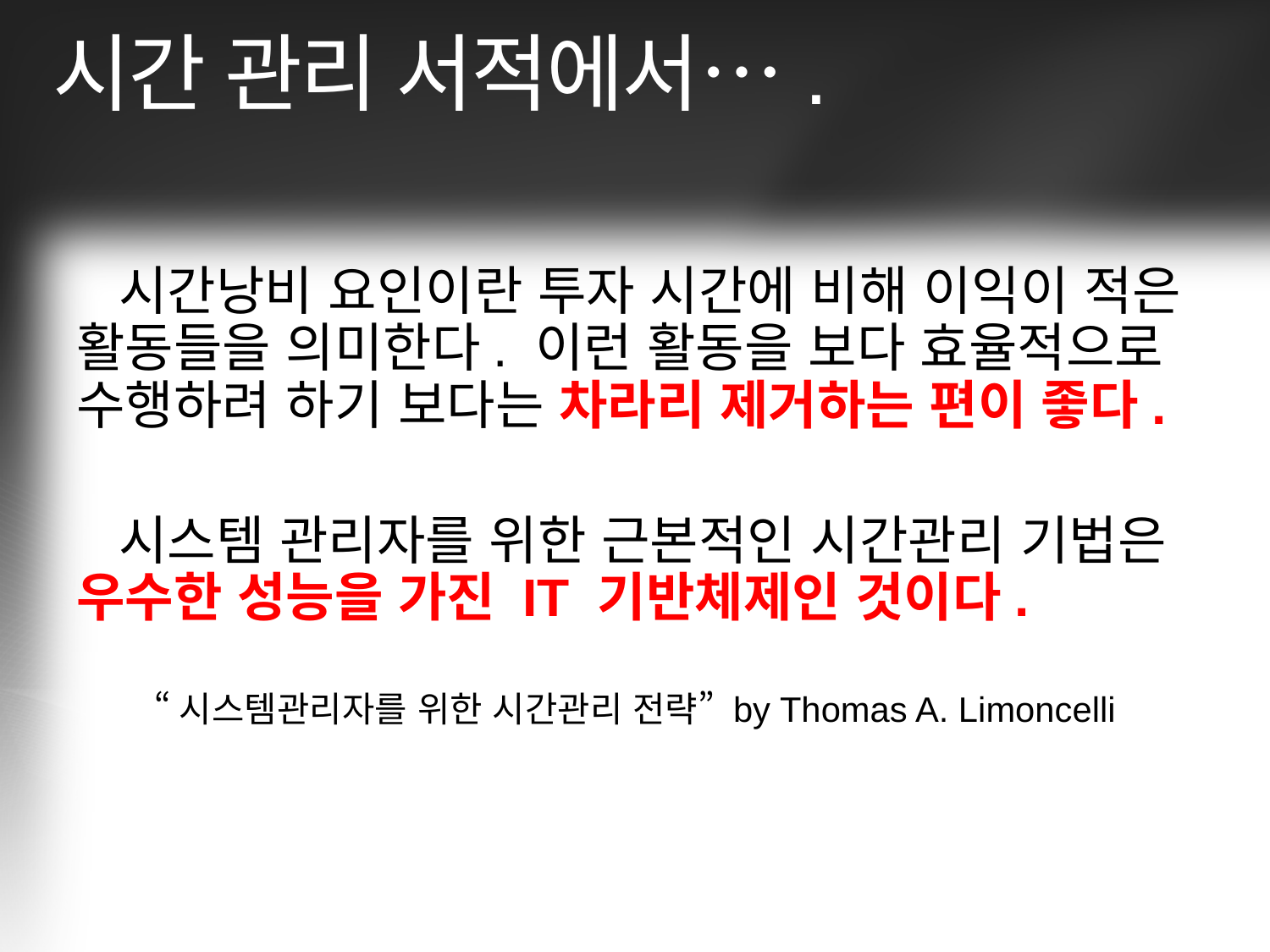

# 시간 관리 서적에서….
  시간낭비 요인이란 투자 시간에 비해 이익이 적은 활동들을 의미한다. 이런 활동을 보다 효율적으로 수행하려 하기 보다는 차라리 제거하는 편이 좋다.

  시스템 관리자를 위한 근본적인 시간관리 기법은 우수한 성능을 가진 IT 기반체제인 것이다.
“시스템관리자를 위한 시간관리 전략” by Thomas A. Limoncelli